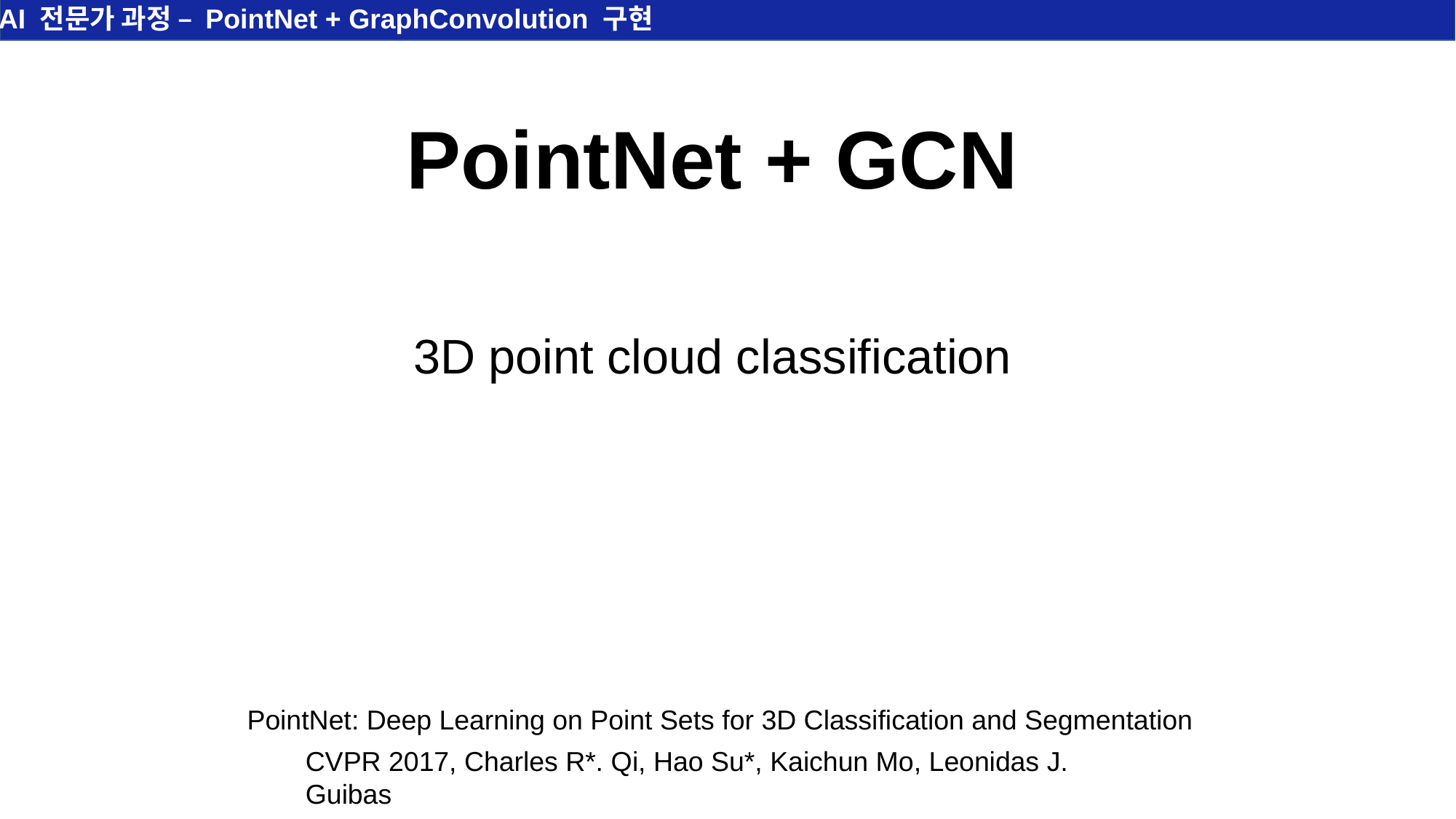

AI 전문가 과정 – PointNet + GraphConvolution 구현
PointNet + GCN
3D point cloud classification
PointNet: Deep Learning on Point Sets for 3D Classification and Segmentation
CVPR 2017, Charles R*. Qi, Hao Su*, Kaichun Mo, Leonidas J. Guibas